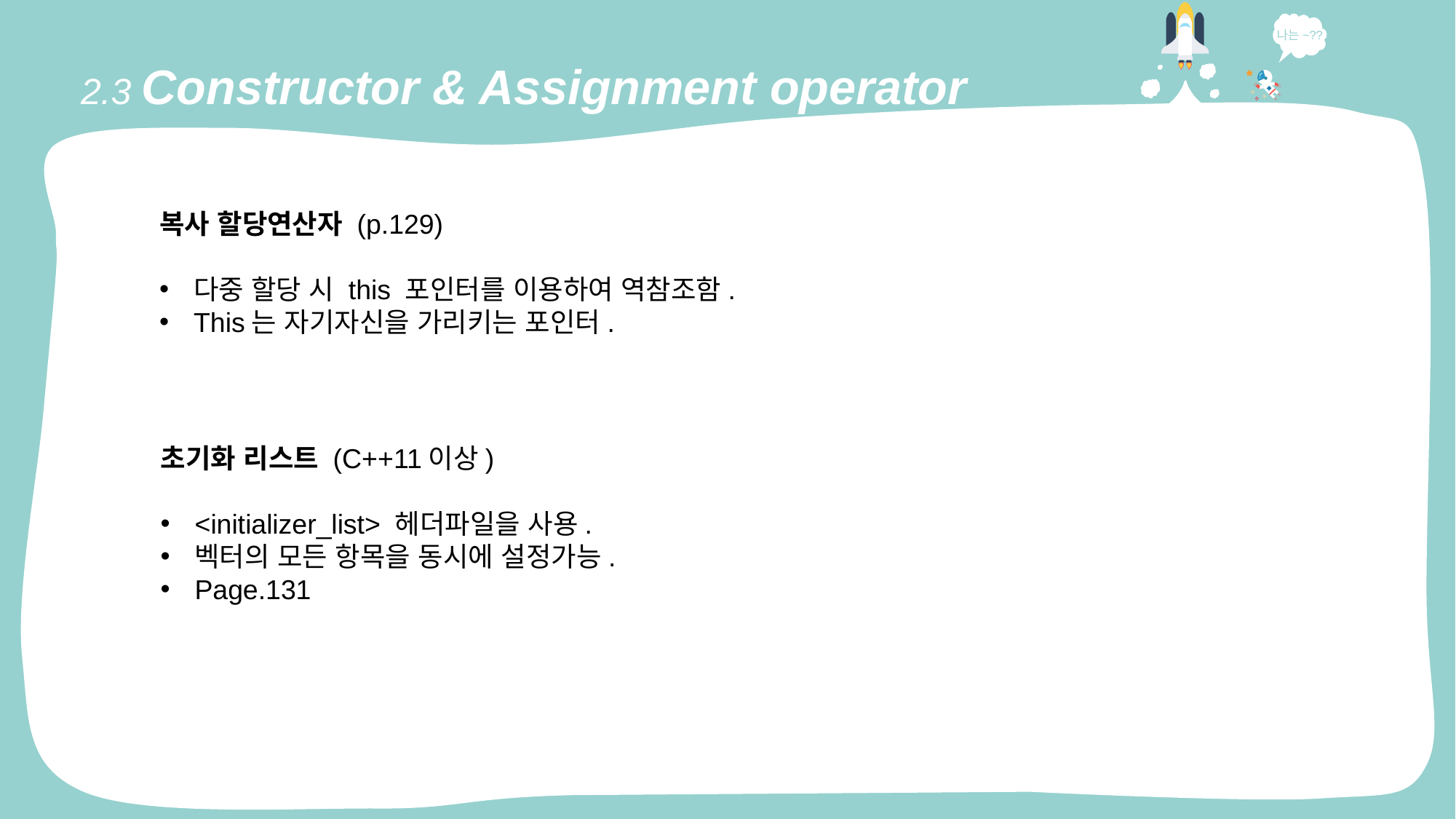

나는~??

2.3 Constructor & Assignment operator

복사 할당연산자 (p.129)

다중 할당 시 this 포인터를 이용하여 역참조함.
This는 자기자신을 가리키는 포인터.
초기화 리스트 (C++11이상)

<initializer_list> 헤더파일을 사용.
벡터의 모든 항목을 동시에 설정가능.
Page.131